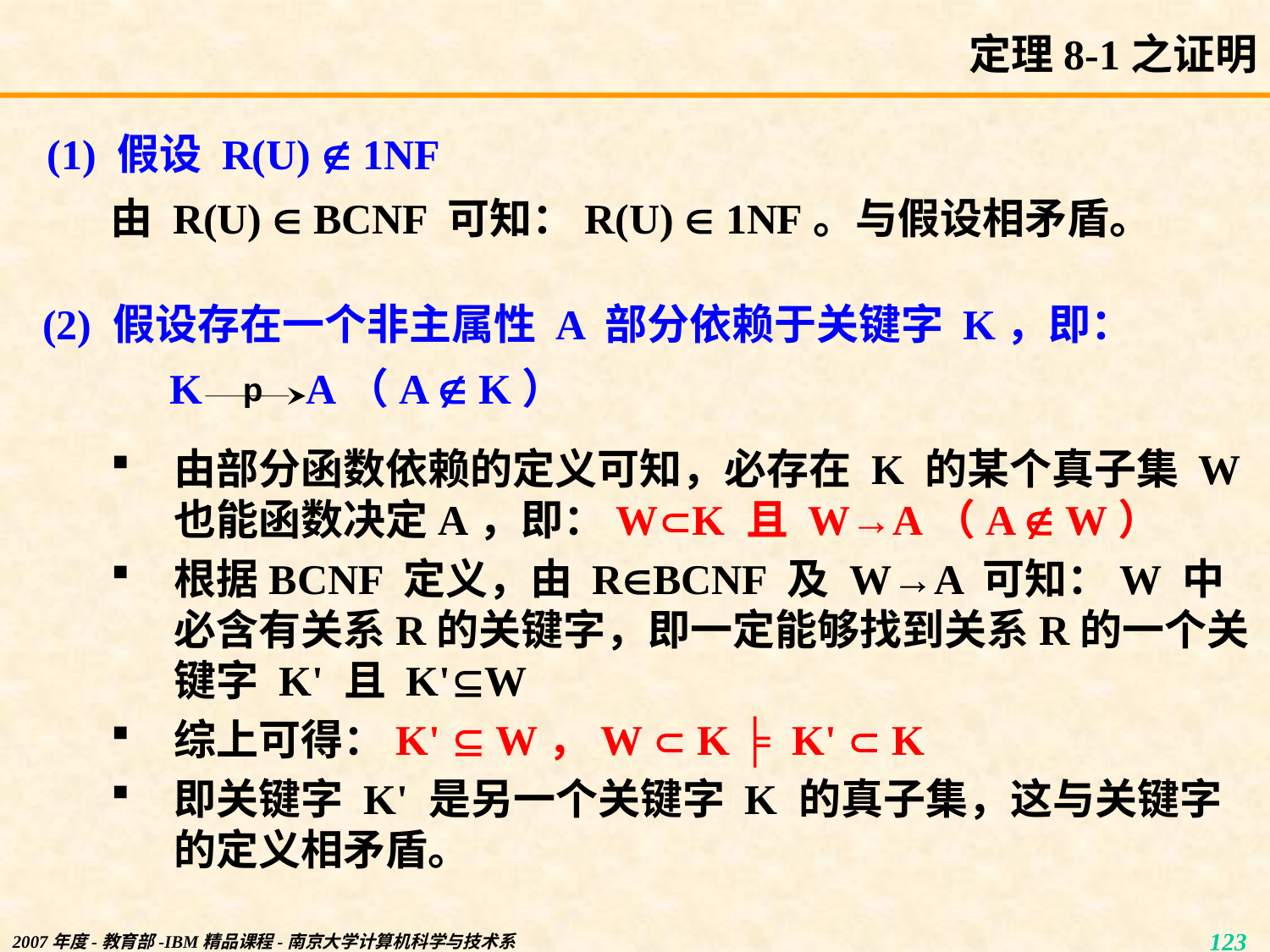

# 定理8-1之证明
(1) 假设 R(U) ∉ 1NF
由 R(U) ∈ BCNF 可知：R(U) ∈ 1NF。与假设相矛盾。
(2) 假设存在一个非主属性 A 部分依赖于关键字 K，即：
K          A（A ∉ K）
p

由部分函数依赖的定义可知，必存在 K 的某个真子集 W也能函数决定A，即：W⊂K 且 W→A（A ∉ W）
根据BCNF 定义，由 R∈BCNF 及 W→A 可知：W 中必含有关系R的关键字，即一定能够找到关系R的一个关键字 K' 且 K'⊆W
综上可得：K' ⊆ W，W ⊂ K ╞  K' ⊂ K
即关键字 K' 是另一个关键字 K 的真子集，这与关键字的定义相矛盾。
123
2007年度-教育部-IBM精品课程-南京大学计算机科学与技术系